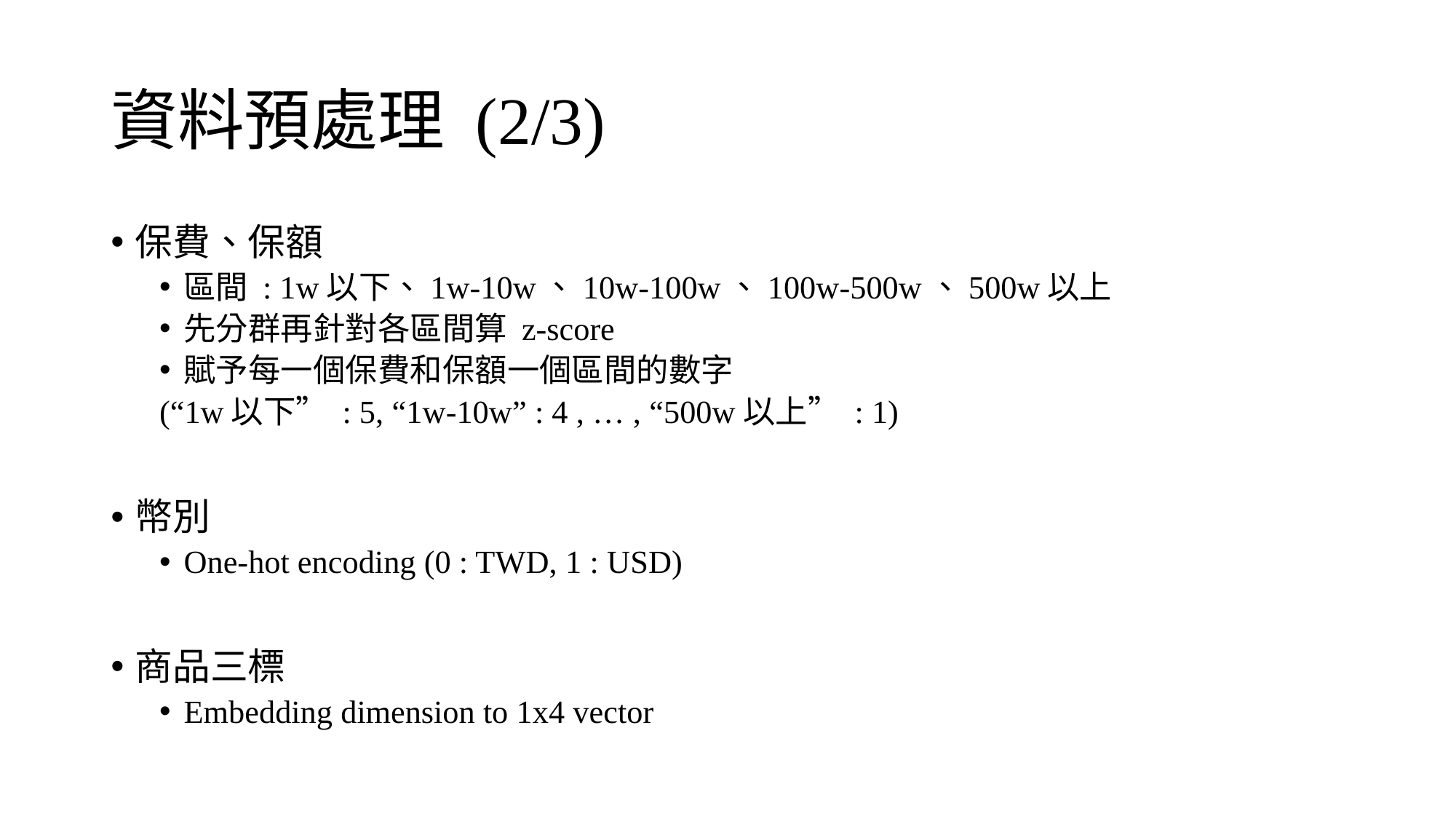

# 資料預處理 (2/3)
保費、保額
區間 : 1w以下、1w-10w、10w-100w、100w-500w、500w以上
先分群再針對各區間算 z-score
賦予每一個保費和保額一個區間的數字
(“1w以下” : 5, “1w-10w” : 4 , … , “500w以上” : 1)

幣別
One-hot encoding (0 : TWD, 1 : USD)

商品三標
Embedding dimension to 1x4 vector